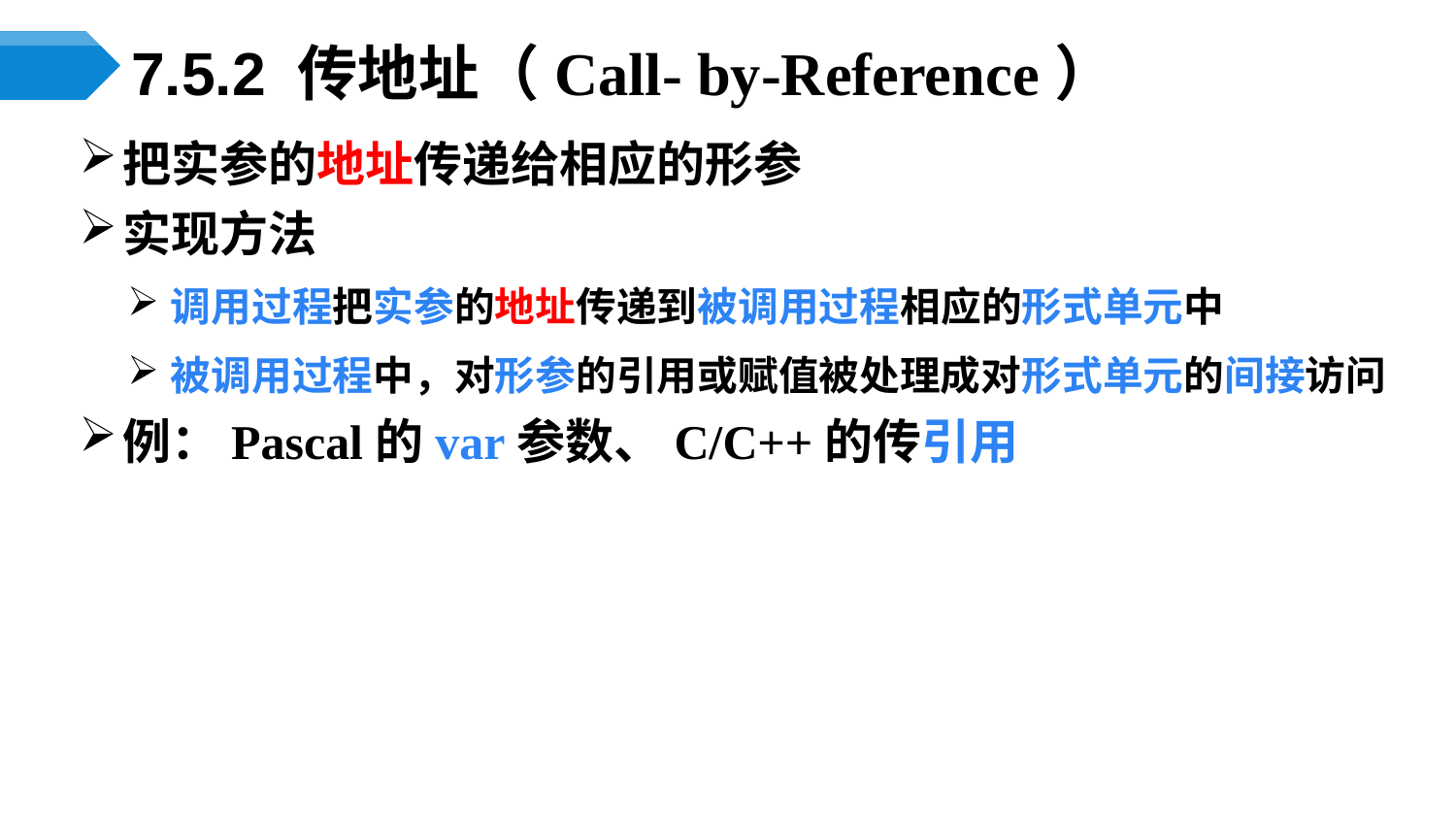

# 7.5.2 传地址（Call- by-Reference）
把实参的地址传递给相应的形参
实现方法
调用过程把实参的地址传递到被调用过程相应的形式单元中
被调用过程中，对形参的引用或赋值被处理成对形式单元的间接访问
例：Pascal的var参数、C/C++的传引用